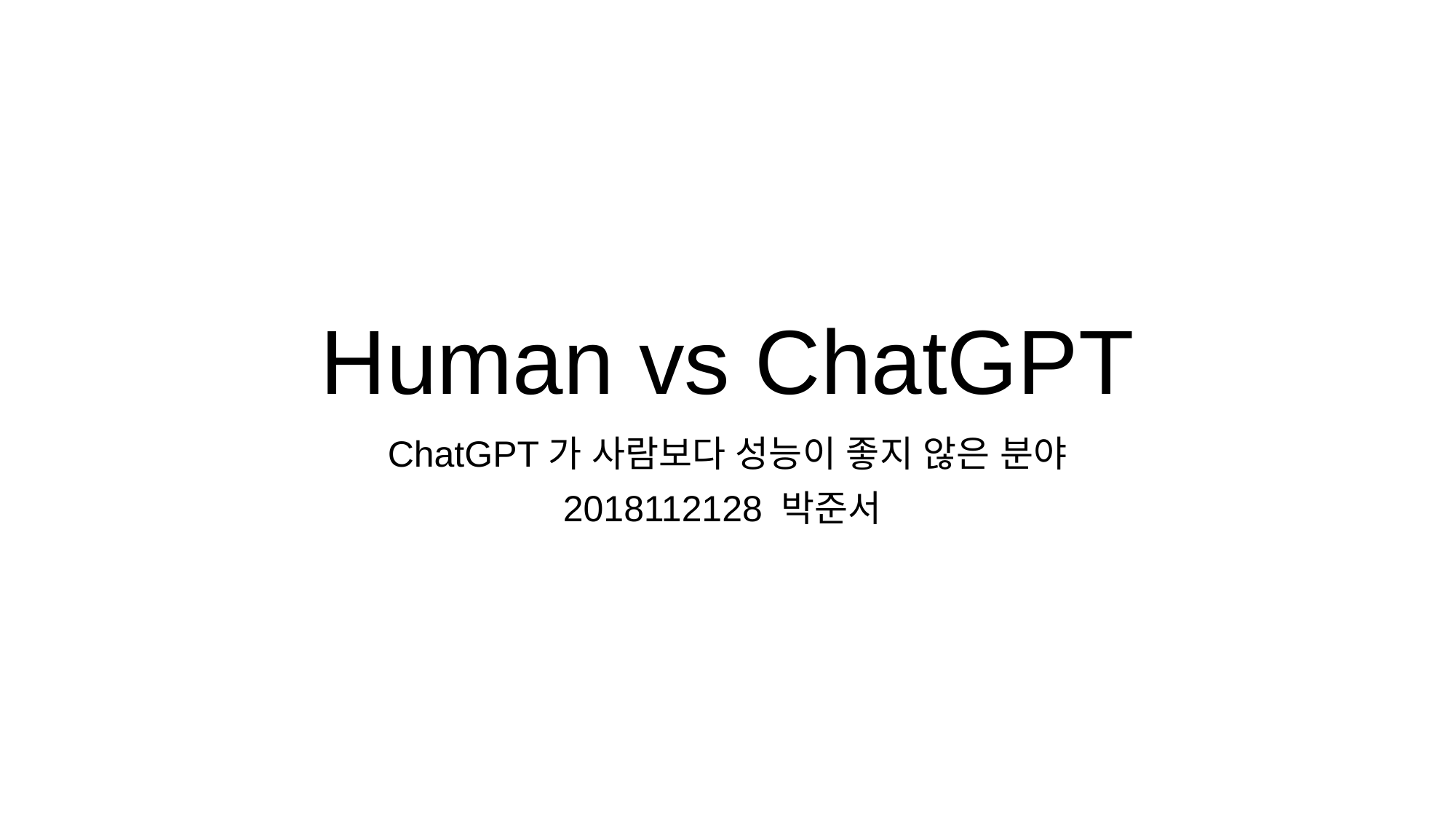

# Human vs ChatGPT
ChatGPT가 사람보다 성능이 좋지 않은 분야
2018112128 박준서